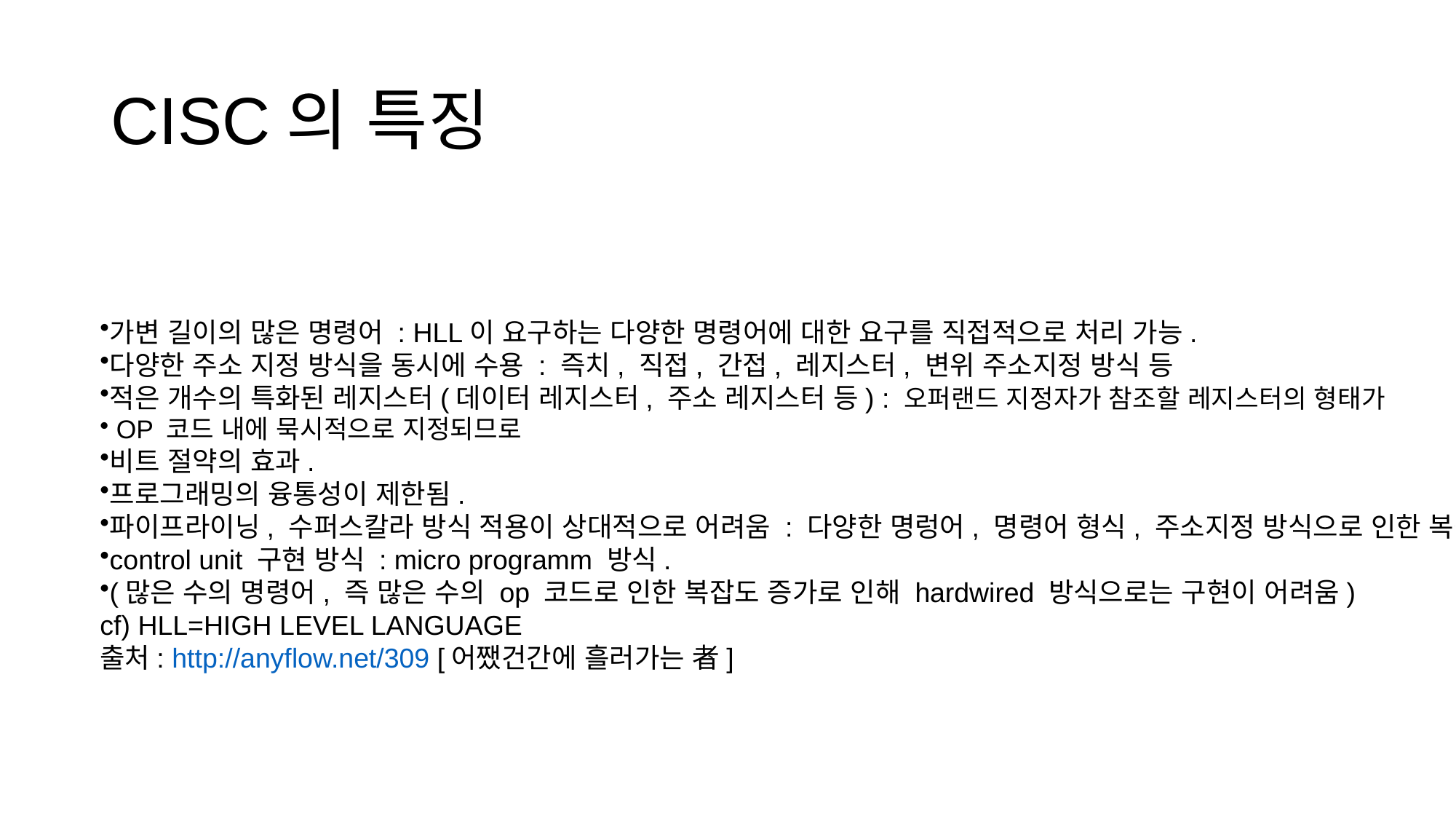

# CISC의 특징

가변 길이의 많은 명령어 : HLL이 요구하는 다양한 명령어에 대한 요구를 직접적으로 처리 가능.
다양한 주소 지정 방식을 동시에 수용 : 즉치, 직접, 간접, 레지스터, 변위 주소지정 방식 등
적은 개수의 특화된 레지스터(데이터 레지스터, 주소 레지스터 등) : 오퍼랜드 지정자가 참조할 레지스터의 형태가
 OP 코드 내에 묵시적으로 지정되므로
비트 절약의 효과.
프로그래밍의 융통성이 제한됨.
파이프라이닝, 수퍼스칼라 방식 적용이 상대적으로 어려움 : 다양한 명렁어, 명령어 형식, 주소지정 방식으로 인한 복잡도 증가로 인함
control unit 구현 방식 : micro programm 방식.
(많은 수의 명령어, 즉 많은 수의 op 코드로 인한 복잡도 증가로 인해 hardwired 방식으로는 구현이 어려움)
cf) HLL=HIGH LEVEL LANGUAGE
출처: http://anyflow.net/309 [어쨌건간에 흘러가는 者]